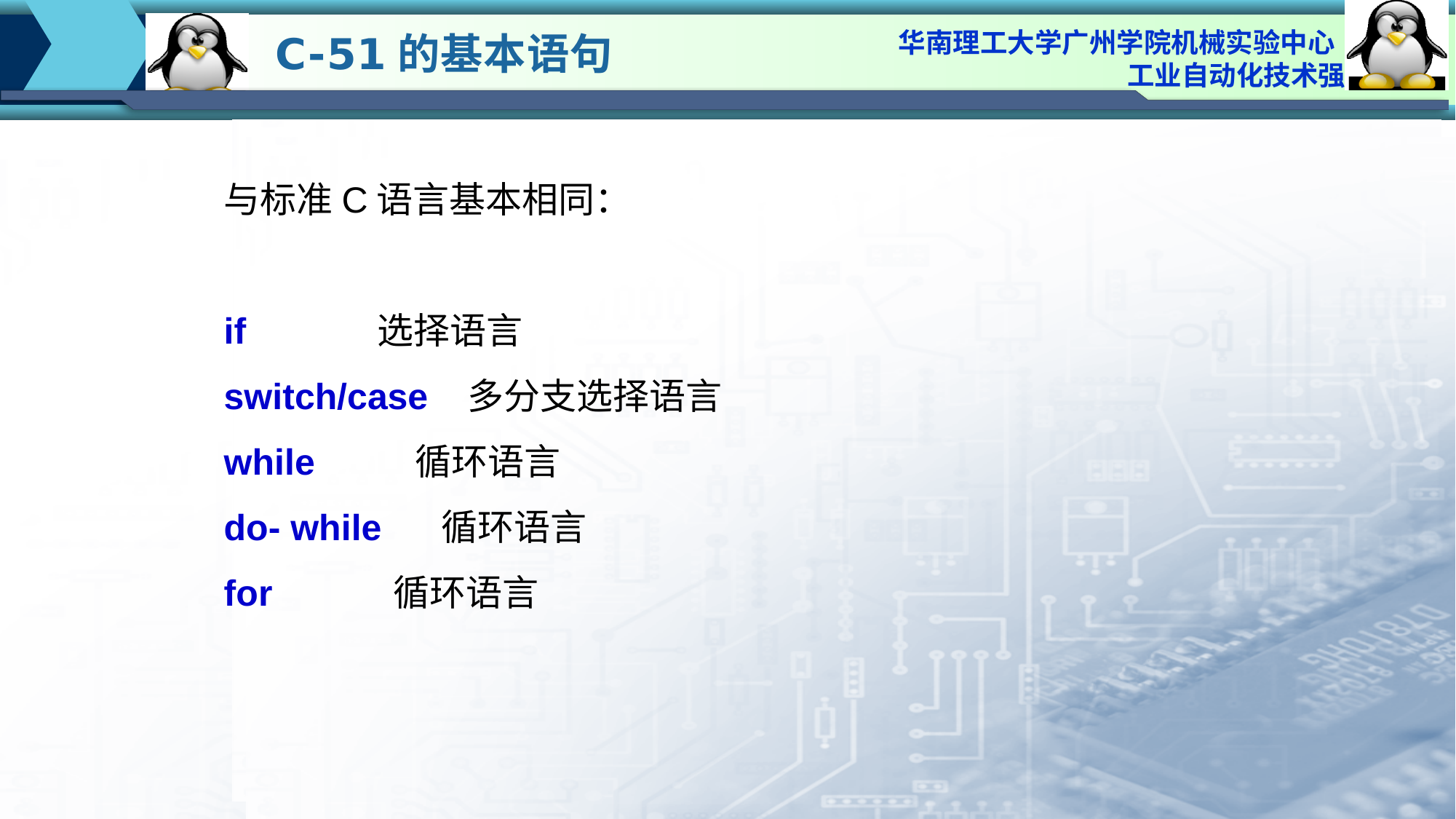

C-51的基本语句
与标准C语言基本相同：

if            选择语言
switch/case   多分支选择语言
while         循环语言
do- while     循环语言
for           循环语言